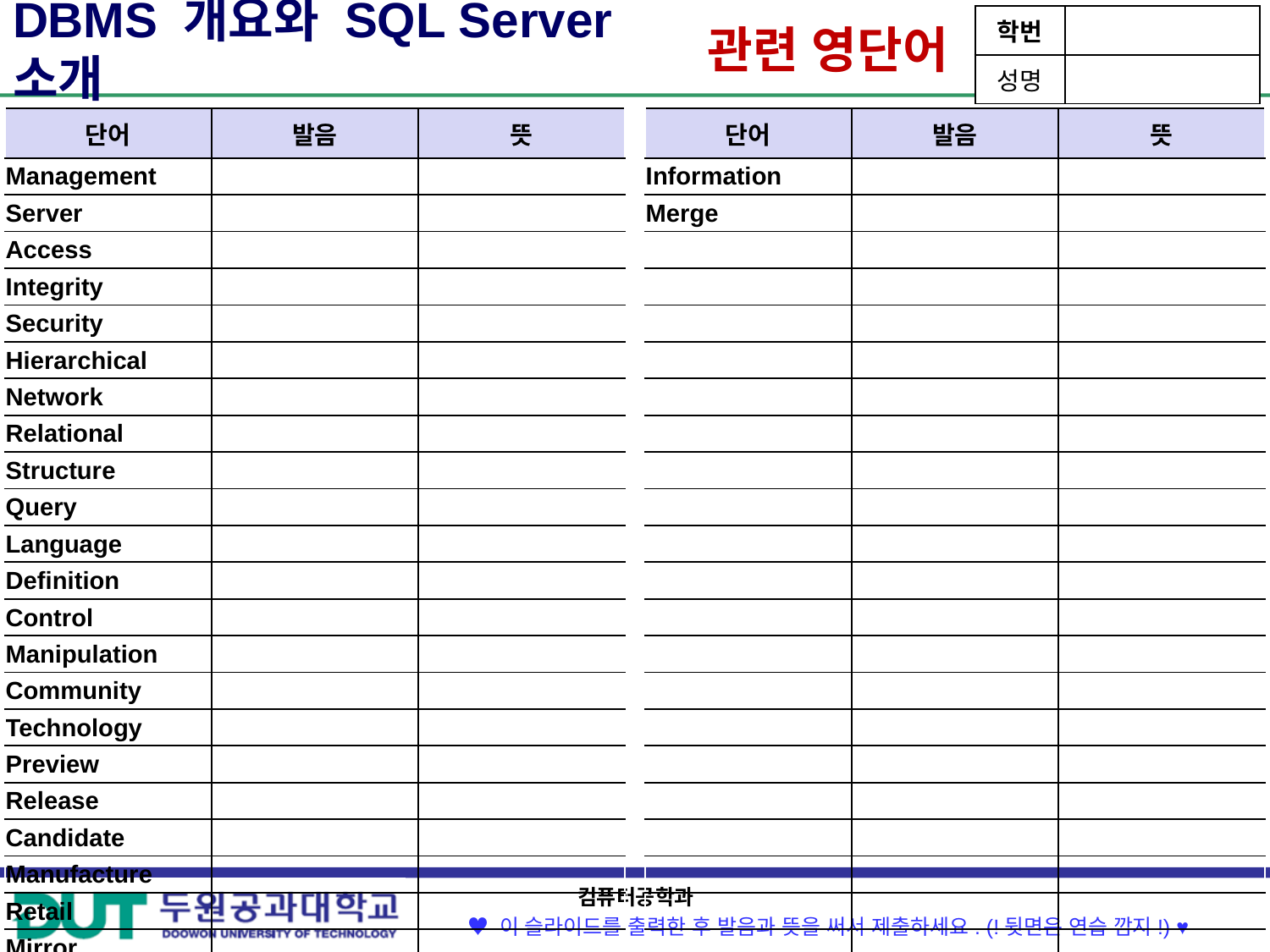

# DBMS 개요와 SQL Server 소개
| 학번 |  |
| --- | --- |
| 성명 |  |
| 단어 | 발음 | 뜻 |
| --- | --- | --- |
| Management |  |  |
| Server |  |  |
| Access |  |  |
| Integrity |  |  |
| Security |  |  |
| Hierarchical |  |  |
| Network |  |  |
| Relational |  |  |
| Structure |  |  |
| Query |  |  |
| Language |  |  |
| Definition |  |  |
| Control |  |  |
| Manipulation |  |  |
| Community |  |  |
| Technology |  |  |
| Preview |  |  |
| Release |  |  |
| Candidate |  |  |
| Manufacture |  |  |
| Retail |  |  |
| Mirror |  |  |
| Geographic |  |  |
| 단어 | 발음 | 뜻 |
| --- | --- | --- |
| Information |  |  |
| Merge |  |  |
|  |  |  |
|  |  |  |
|  |  |  |
|  |  |  |
|  |  |  |
|  |  |  |
|  |  |  |
|  |  |  |
|  |  |  |
|  |  |  |
|  |  |  |
|  |  |  |
|  |  |  |
|  |  |  |
|  |  |  |
|  |  |  |
|  |  |  |
|  |  |  |
|  |  |  |
|  |  |  |
|  |  |  |